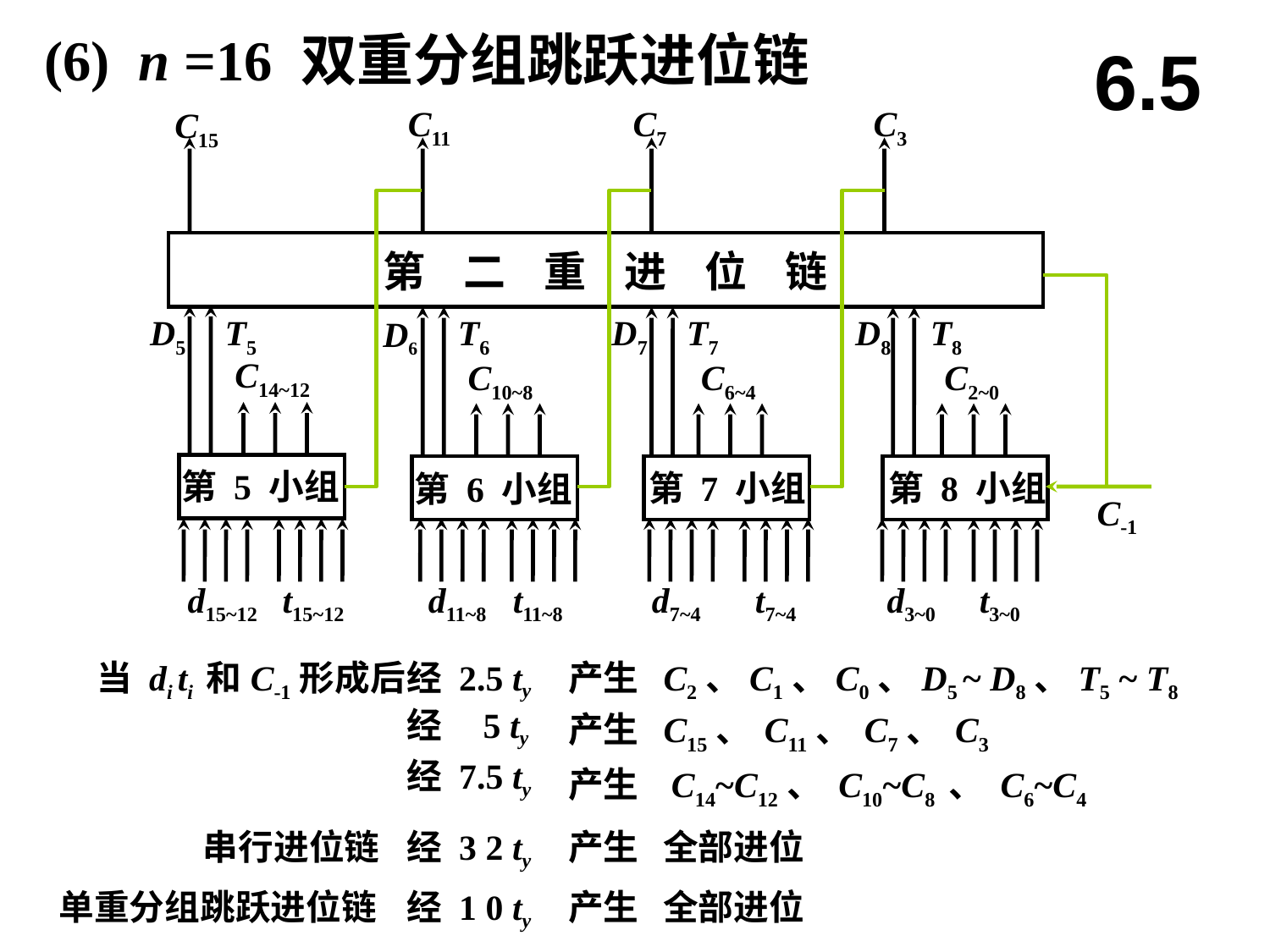

(6)  n =16 双重分组跳跃进位链
6.5
C11
C7
C3
C15

第    二    重    进    位    链

D5
T5
T6
D6
D7
T7
D8
T8

C14~12
C10~8
C6~4
C2~0

第 5 小组

第 6 小组

第 7 小组

第 8 小组
C-1

d15~12
t15~12
d11~8
t11~8
d7~4
t7~4
d3~0
t3~0
当 di ti 和C-1形成后
经 2.5 ty
产生  C2、C1、C0、D5 ~ D8、T5 ~ T8
经    5 ty
产生  C15、 C11、 C7、 C3
经 7.5 ty
产生   C14~C12、 C10~C8 、 C6~C4
串行进位链
经 3 2 ty
产生   全部进位
经 1 0 ty
单重分组跳跃进位链
产生   全部进位